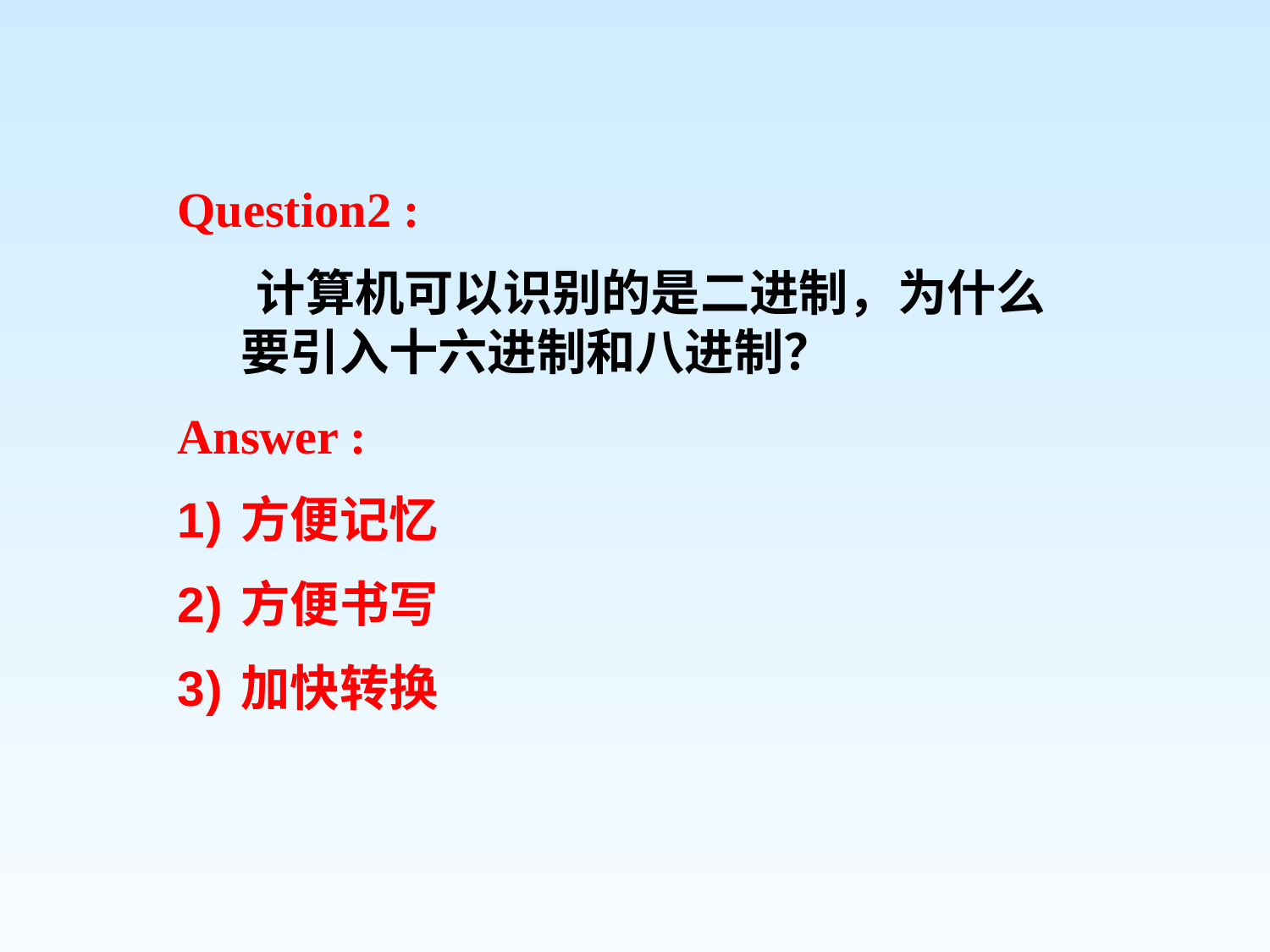

Question2 :
      计算机可以识别的是二进制，为什么要引入十六进制和八进制？
Answer :
方便记忆
方便书写
加快转换

26